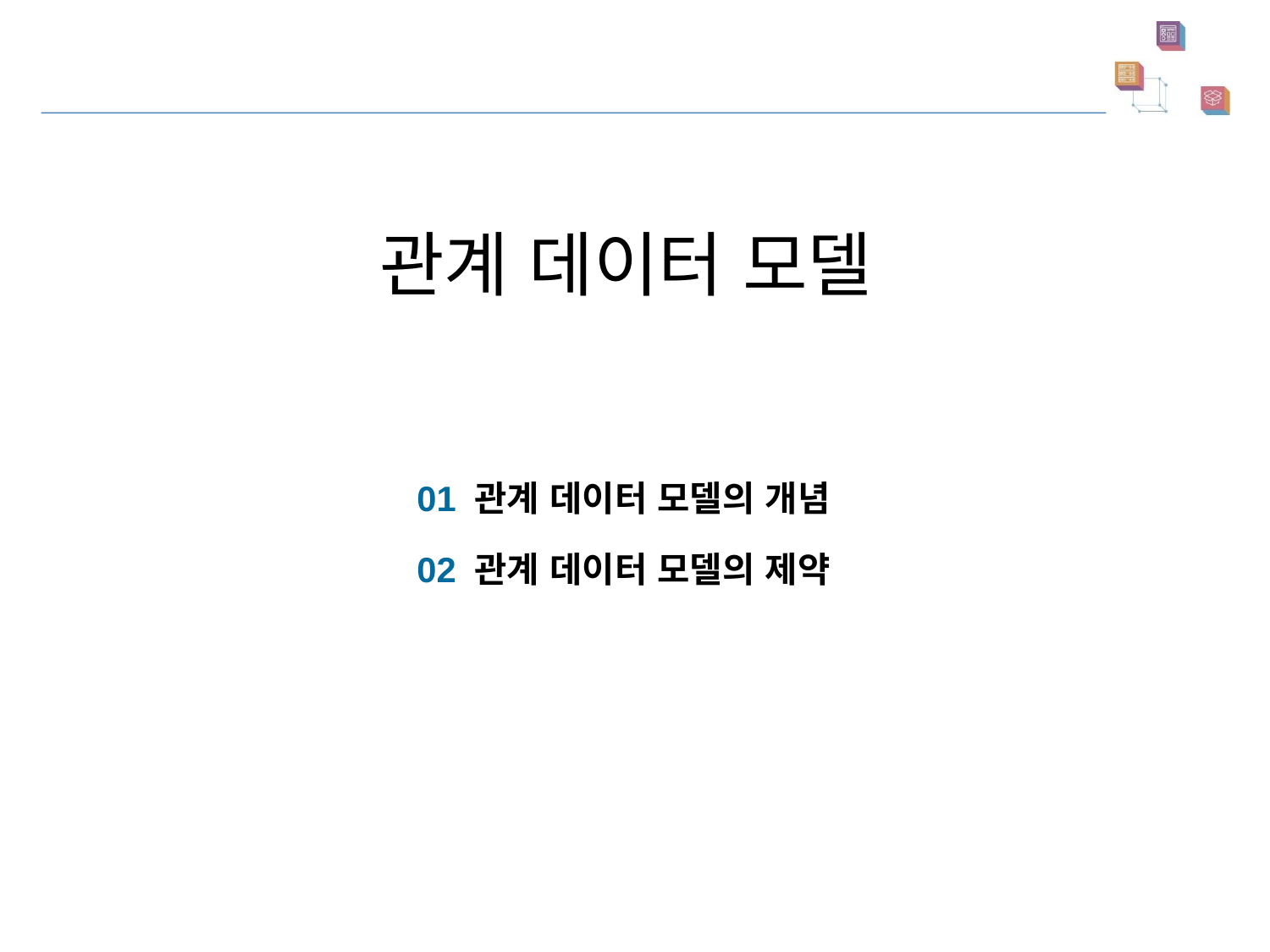

관계 데이터 모델

01 관계 데이터 모델의 개념
02 관계 데이터 모델의 제약